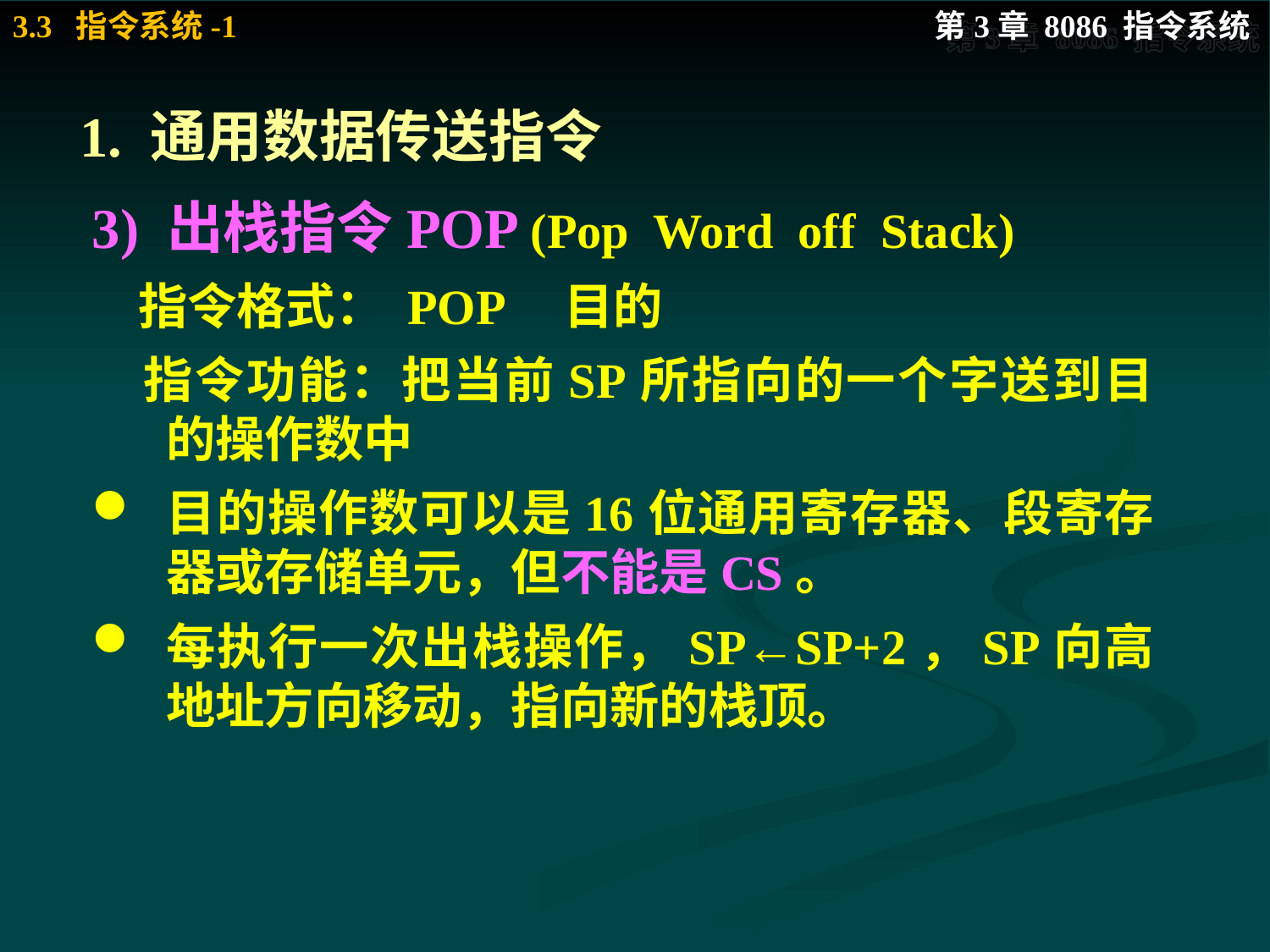

# 1. 通用数据传送指令
3) 出栈指令POP (Pop  Word  off  Stack)
　指令格式： POP    目的
　指令功能：把当前SP所指向的一个字送到目的操作数中
目的操作数可以是16位通用寄存器、段寄存器或存储单元，但不能是CS。
每执行一次出栈操作，SP←SP+2，SP向高地址方向移动，指向新的栈顶。